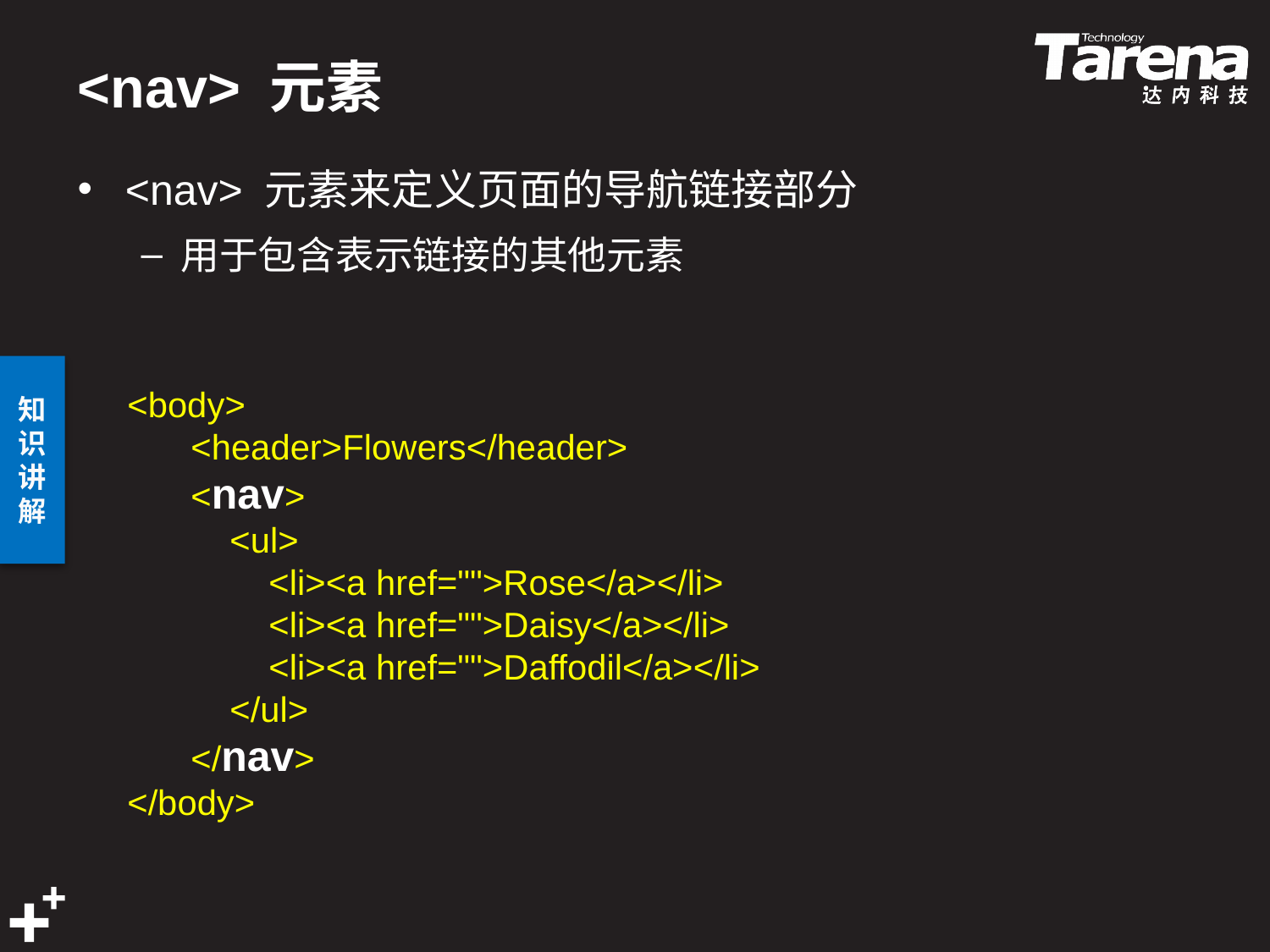

# <nav> 元素
<nav> 元素来定义页面的导航链接部分
用于包含表示链接的其他元素
<body>
<header>Flowers</header>
<nav>
    <ul>
        <li><a href="">Rose</a></li>
        <li><a href="">Daisy</a></li>
        <li><a href="">Daffodil</a></li>
    </ul>
</nav>
</body>